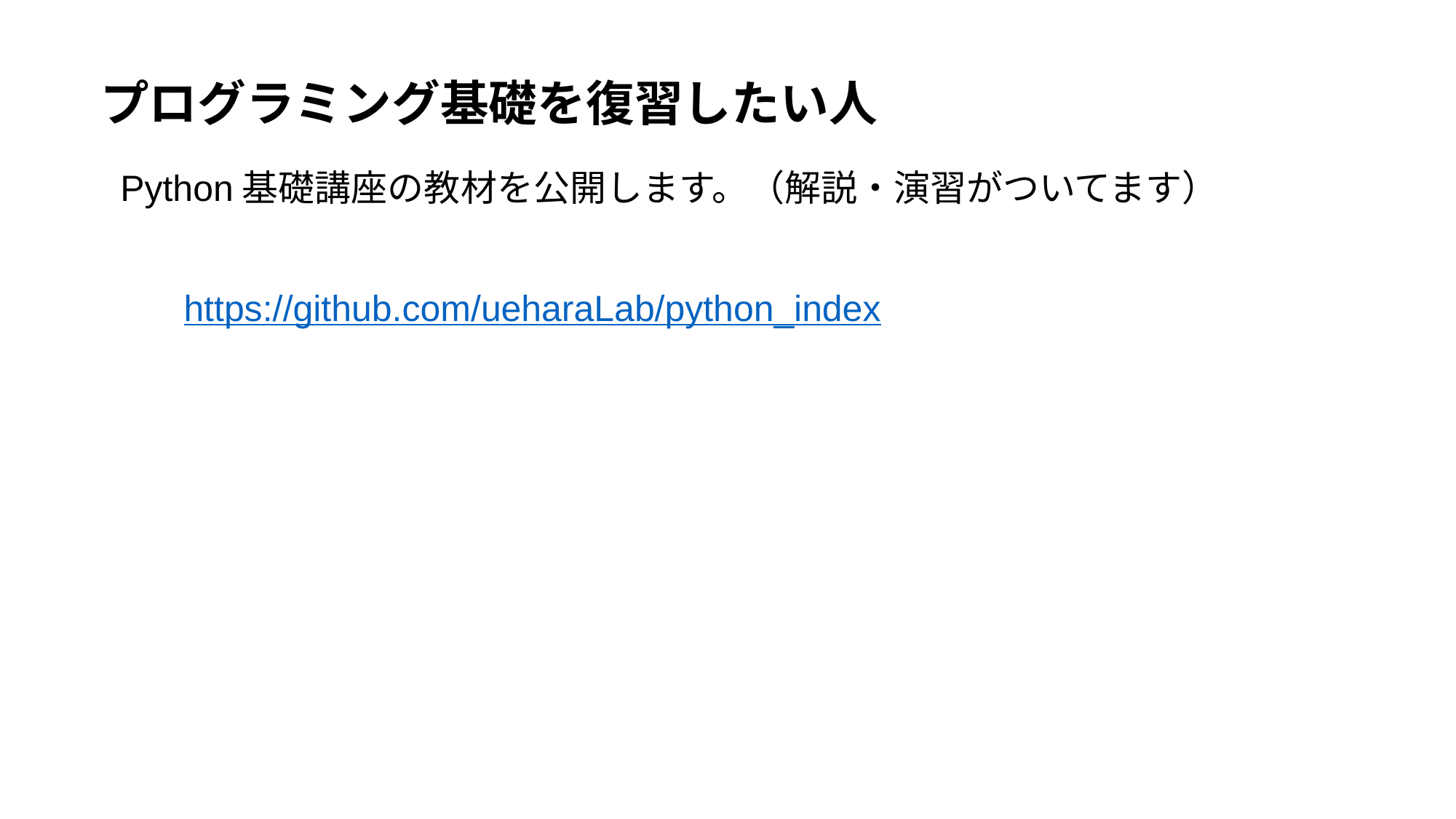

プログラミング基礎を復習したい人
Python基礎講座の教材を公開します。（解説・演習がついてます）
https://github.com/ueharaLab/python_index